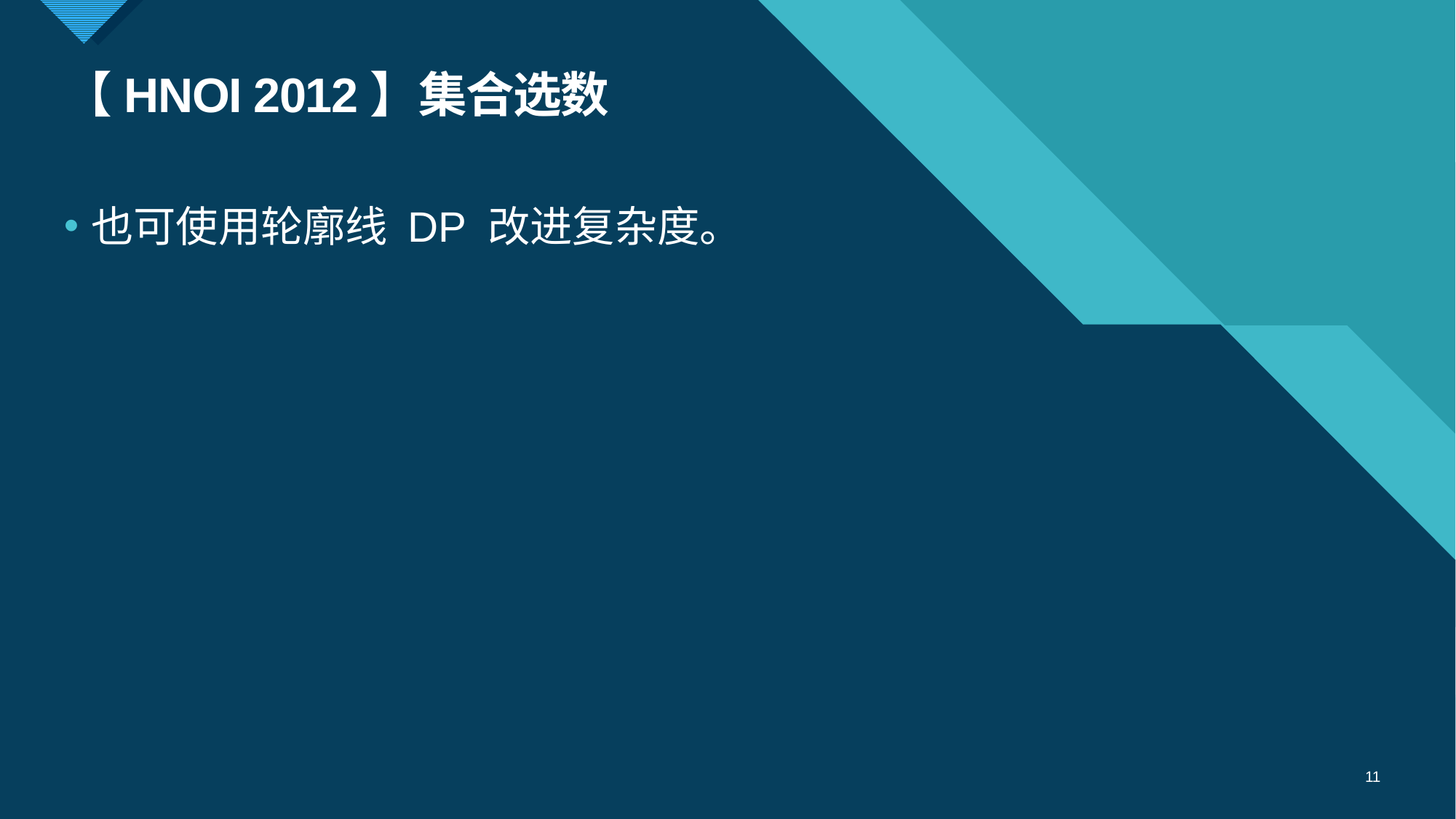

# 【HNOI 2012】集合选数
也可使用轮廓线 DP 改进复杂度。
11